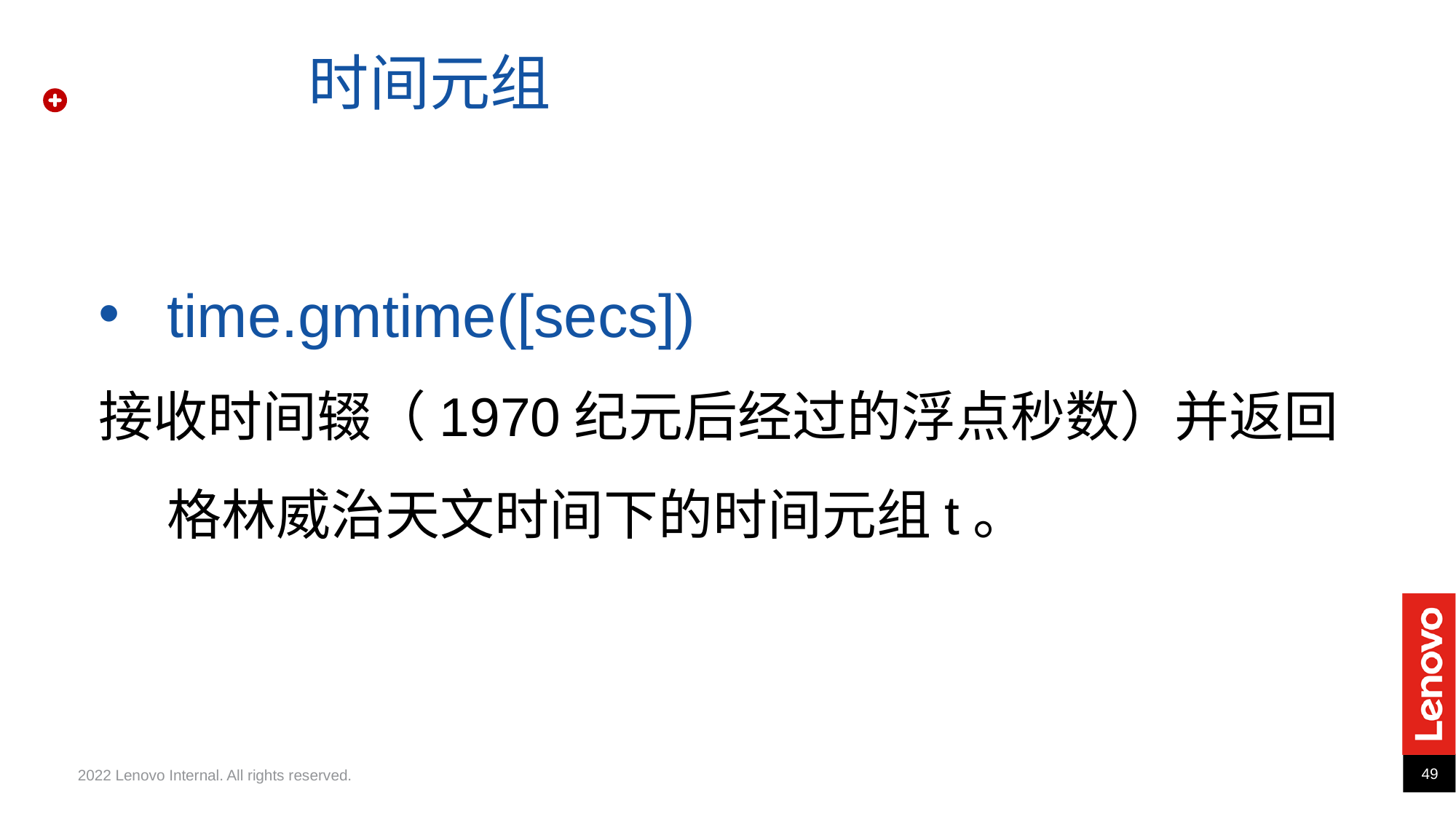

时间元组
time.gmtime([secs])
接收时间辍（1970纪元后经过的浮点秒数）并返回格林威治天文时间下的时间元组t。